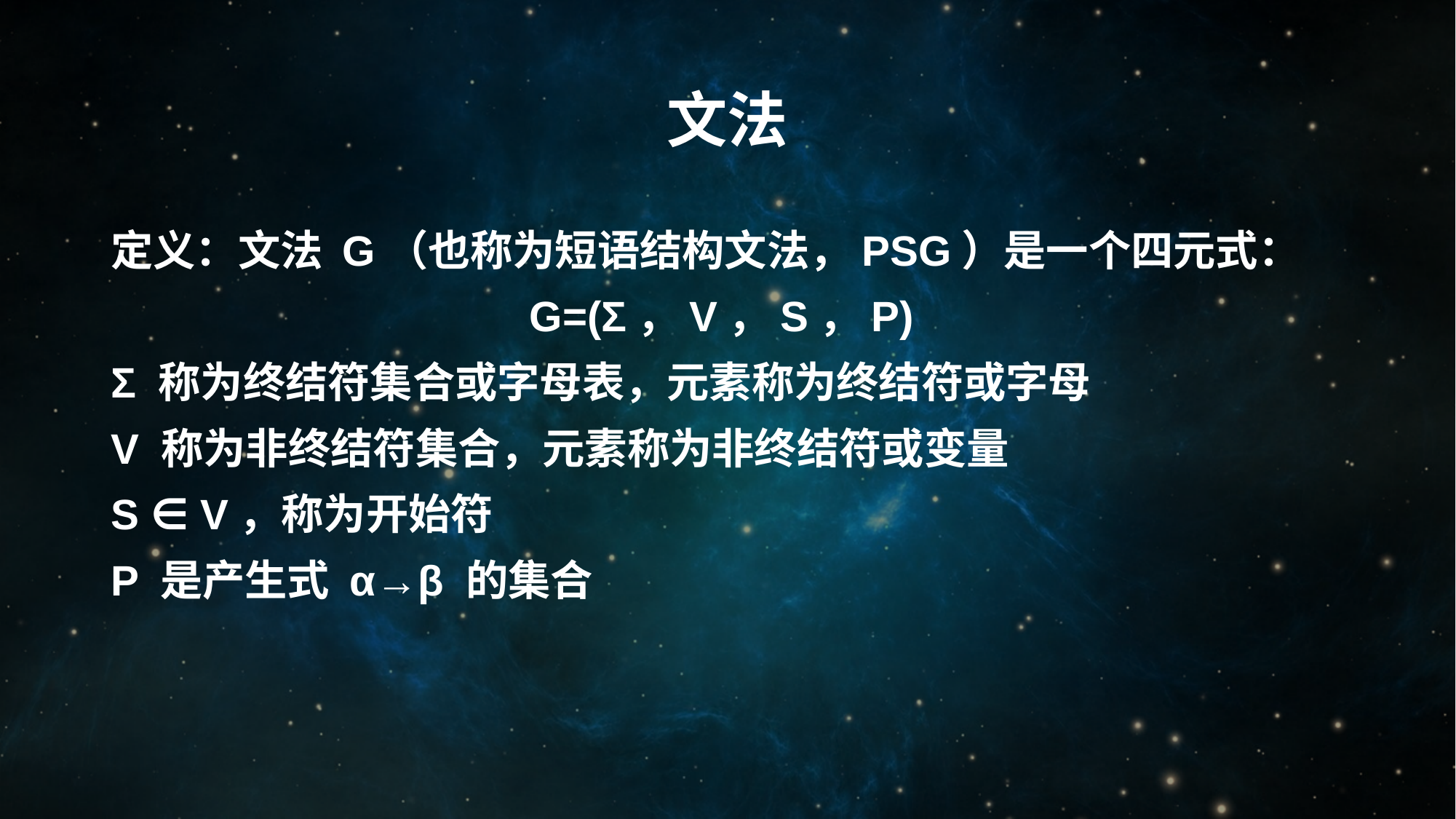

# 文法
定义：文法 G（也称为短语结构文法，PSG）是一个四元式：
G=(Σ，V，S，P)
Σ 称为终结符集合或字母表，元素称为终结符或字母
V 称为非终结符集合，元素称为非终结符或变量
S ∈ V，称为开始符
P 是产生式 α→β 的集合